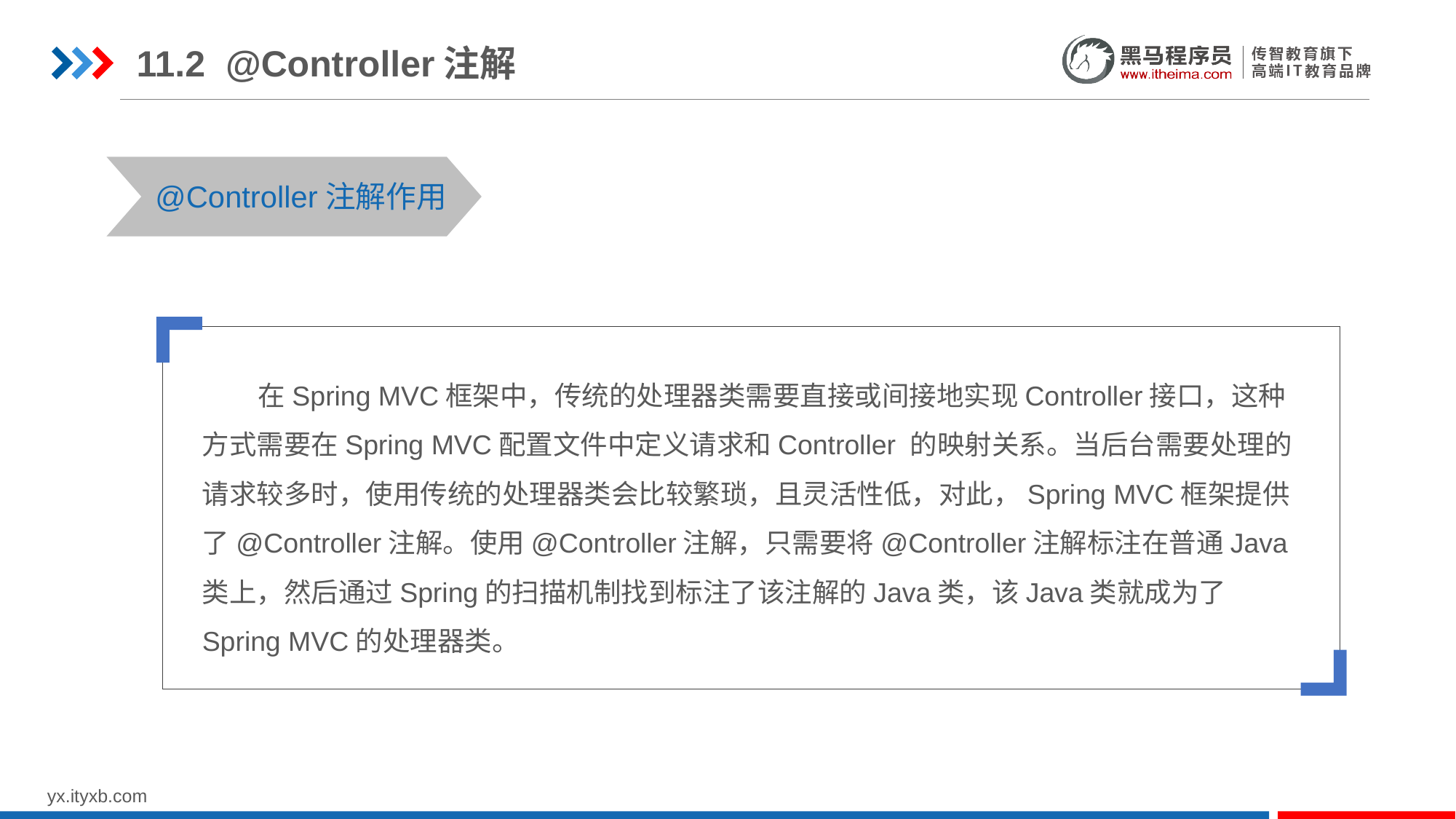

11.2  @Controller注解

@Controller注解作用

        在Spring MVC框架中，传统的处理器类需要直接或间接地实现Controller接口，这种方式需要在Spring MVC配置文件中定义请求和Controller 的映射关系。当后台需要处理的请求较多时，使用传统的处理器类会比较繁琐，且灵活性低，对此，Spring MVC框架提供了@Controller注解。使用@Controller注解，只需要将@Controller注解标注在普通Java类上，然后通过Spring的扫描机制找到标注了该注解的Java类，该Java类就成为了Spring MVC的处理器类。